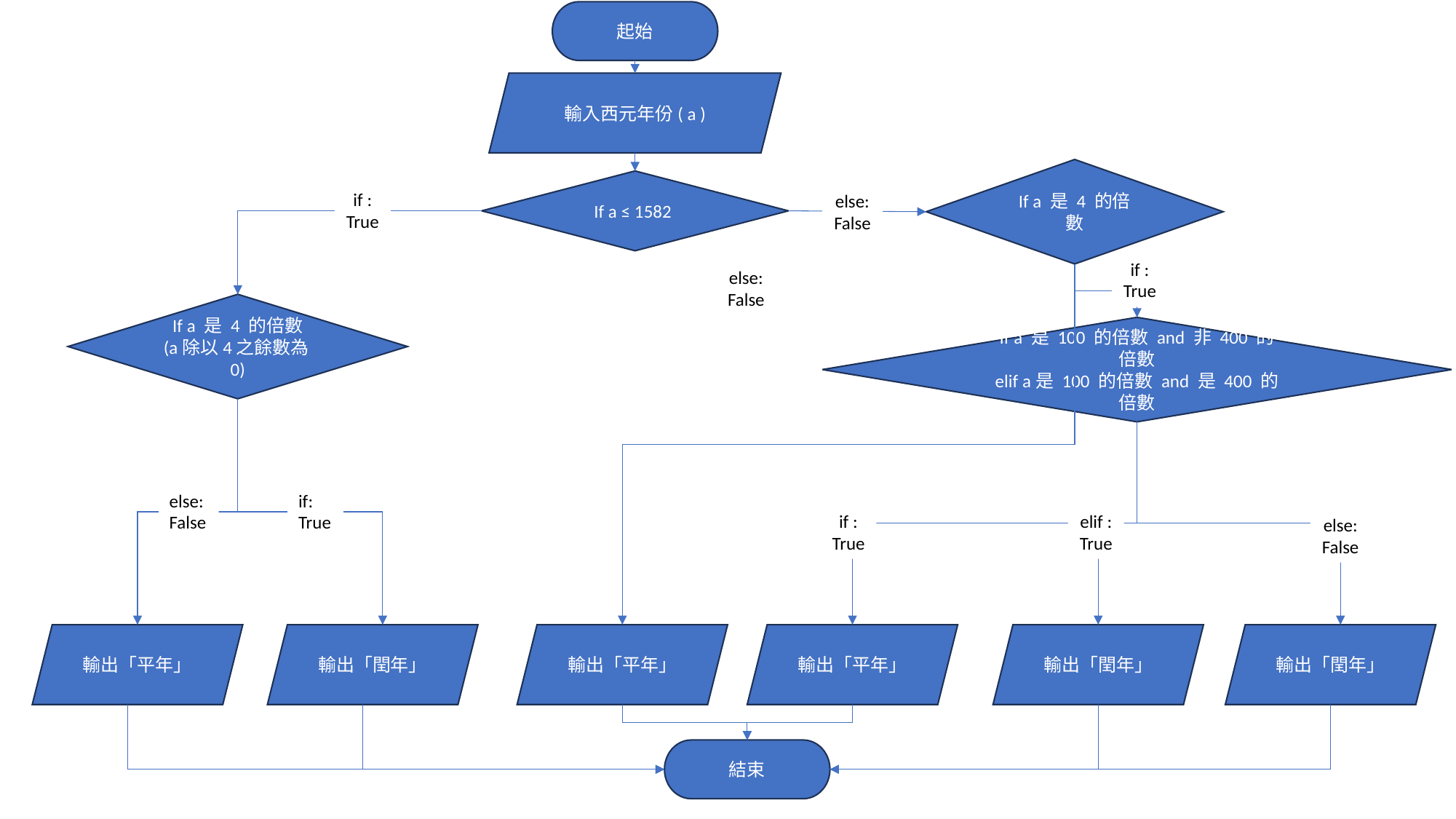

起始
輸入西元年份( a )
If a 是 4 的倍數
If a ≤ 1582
if : True
else:False
if : True
else:False
If a 是 4 的倍數
(a除以4之餘數為0)
If a 是 100 的倍數 and 非 400 的倍數
elif a是 100 的倍數 and 是 400 的倍數
if: True
else:
False
elif : True
if : True
else:False
輸出「平年」
輸出「閏年」
輸出「平年」
輸出「平年」
輸出「閏年」
輸出「閏年」
結束